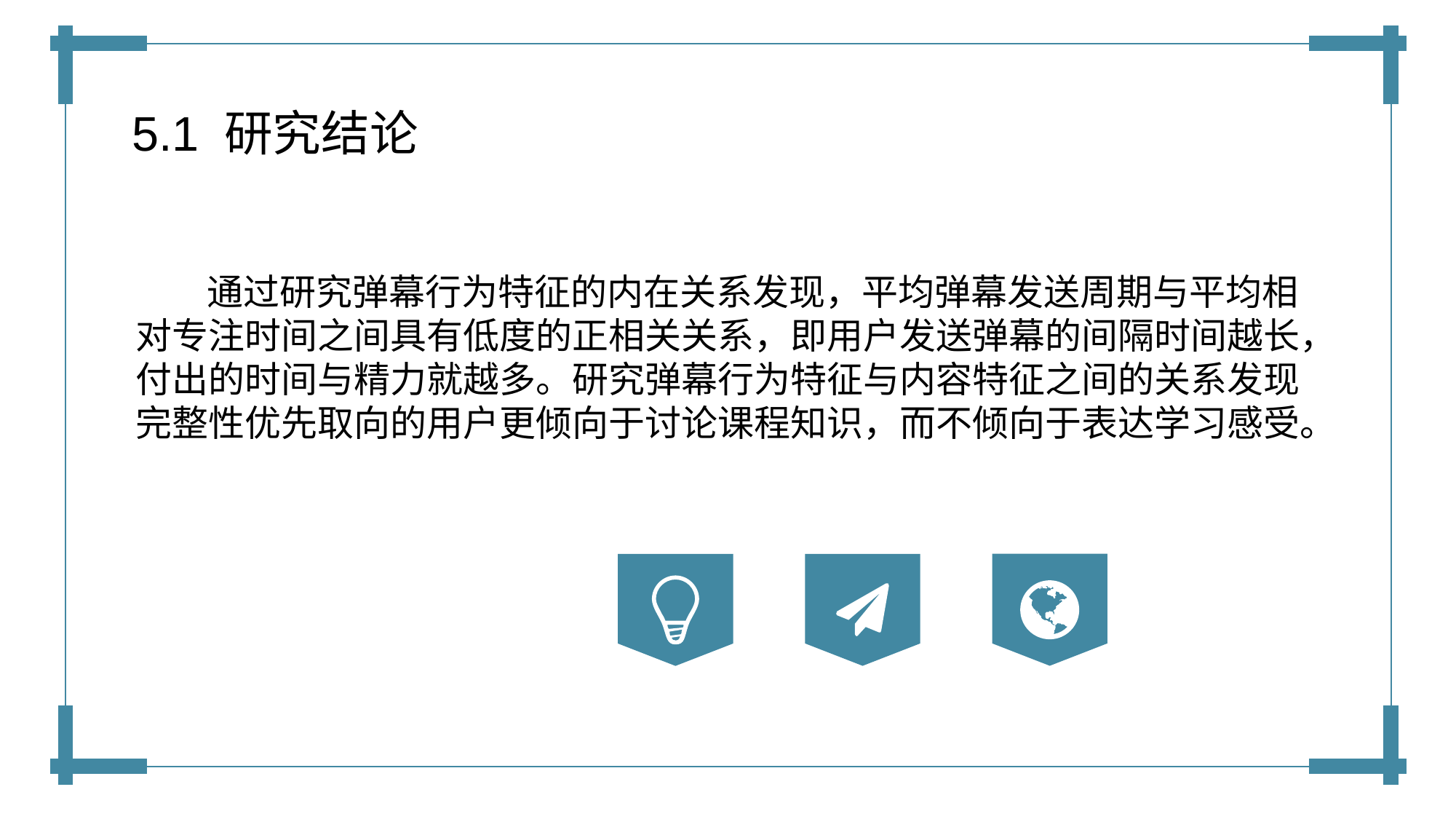

5.1 研究结论
 通过研究弹幕行为特征的内在关系发现，平均弹幕发送周期与平均相对专注时间之间具有低度的正相关关系，即用户发送弹幕的间隔时间越长，付出的时间与精力就越多。研究弹幕行为特征与内容特征之间的关系发现完整性优先取向的用户更倾向于讨论课程知识，而不倾向于表达学习感受。